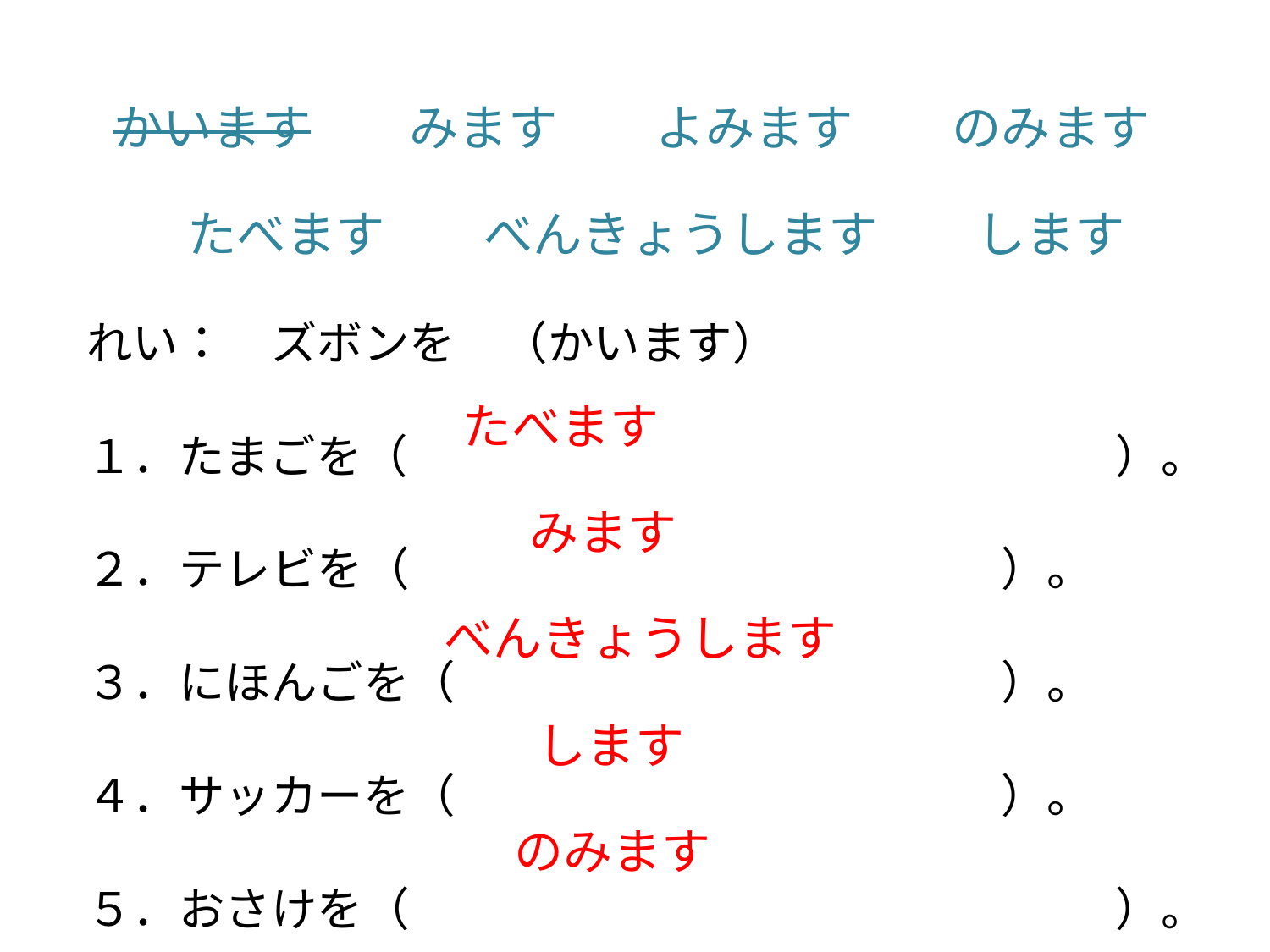

| かいます　　みます　　よみます　　のみます　 たべます　　べんきょうします　　します |
| --- |

れい：　ズボンを　（かいます）

１．たまごを（　　　　　　　　　　　		）。

２．テレビを（　　　　　　　　　		）。

３．にほんごを（　　　　　　　　　		）。

４．サッカーを（　　　　　　　　　　	）。

５．おさけを（　　　　　　　　　　　		）。

たべます
みます
べんきょうします
します
のみます